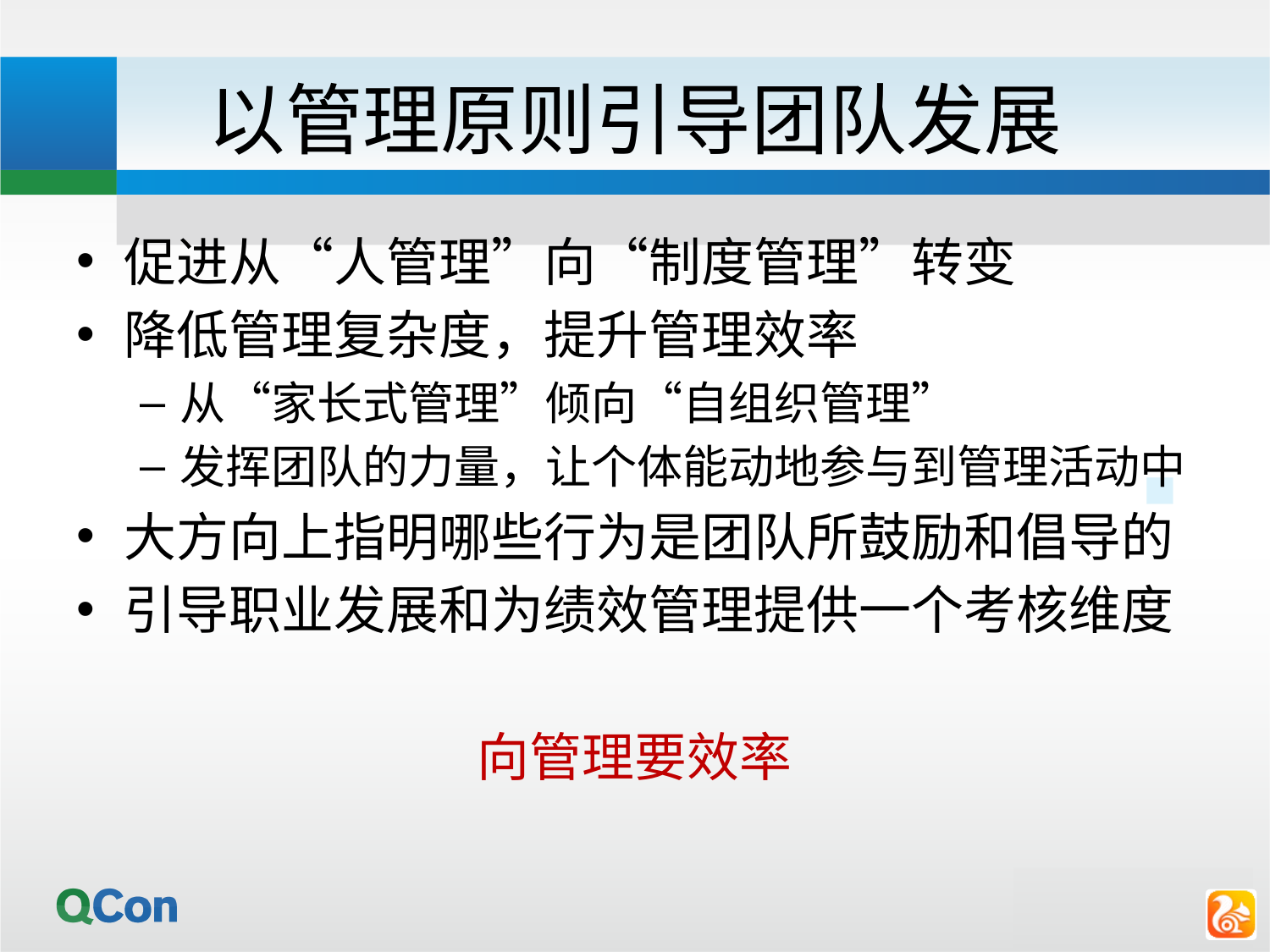

# 以管理原则引导团队发展
促进从“人管理”向“制度管理”转变
降低管理复杂度，提升管理效率
从“家长式管理”倾向“自组织管理”
发挥团队的力量，让个体能动地参与到管理活动中
大方向上指明哪些行为是团队所鼓励和倡导的
引导职业发展和为绩效管理提供一个考核维度

向管理要效率